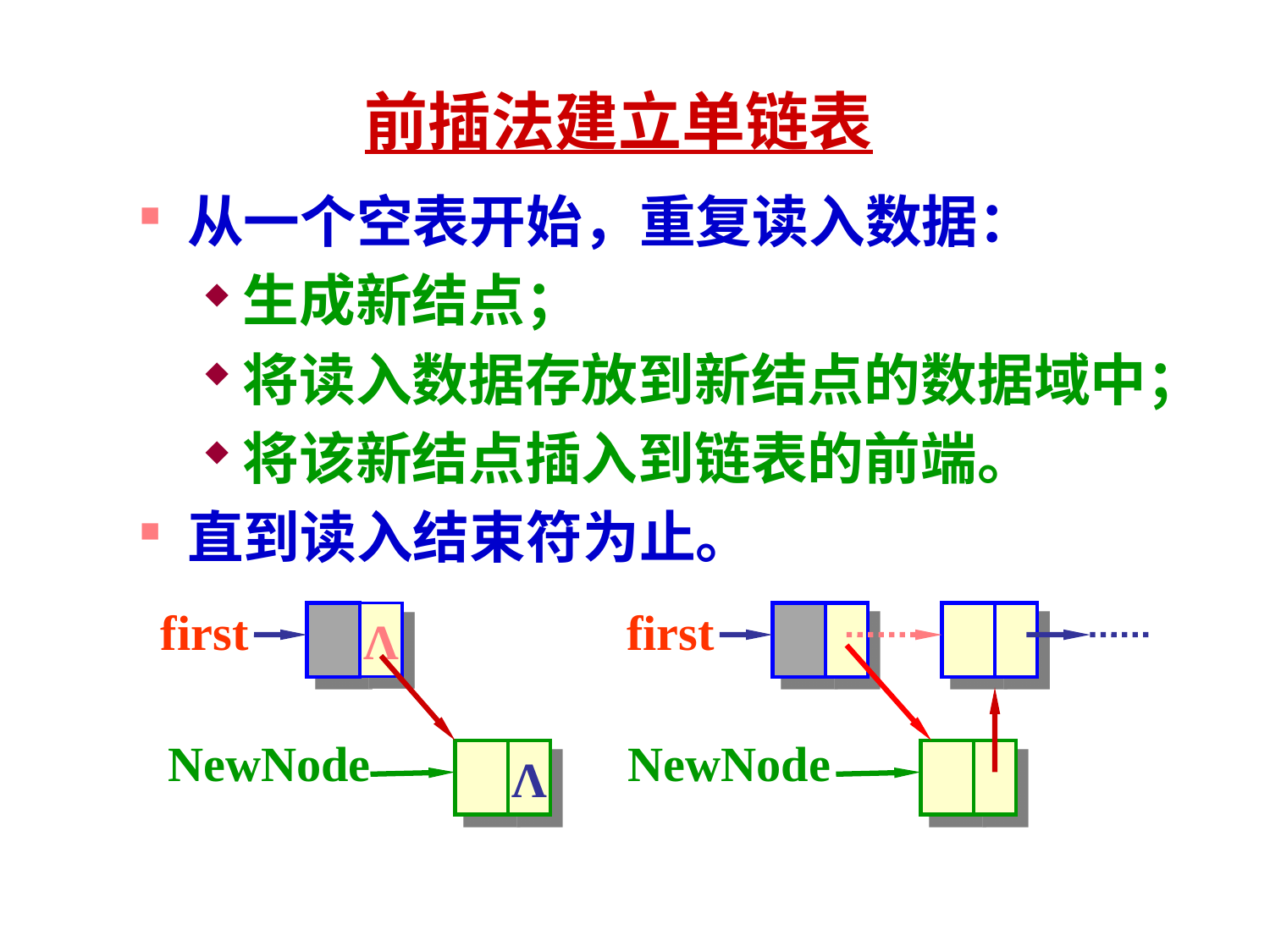

前插法建立单链表
从一个空表开始，重复读入数据：
生成新结点；
将读入数据存放到新结点的数据域中；
将该新结点插入到链表的前端。
直到读入结束符为止。
first
first

Λ

NewNode
NewNode

Λ

89